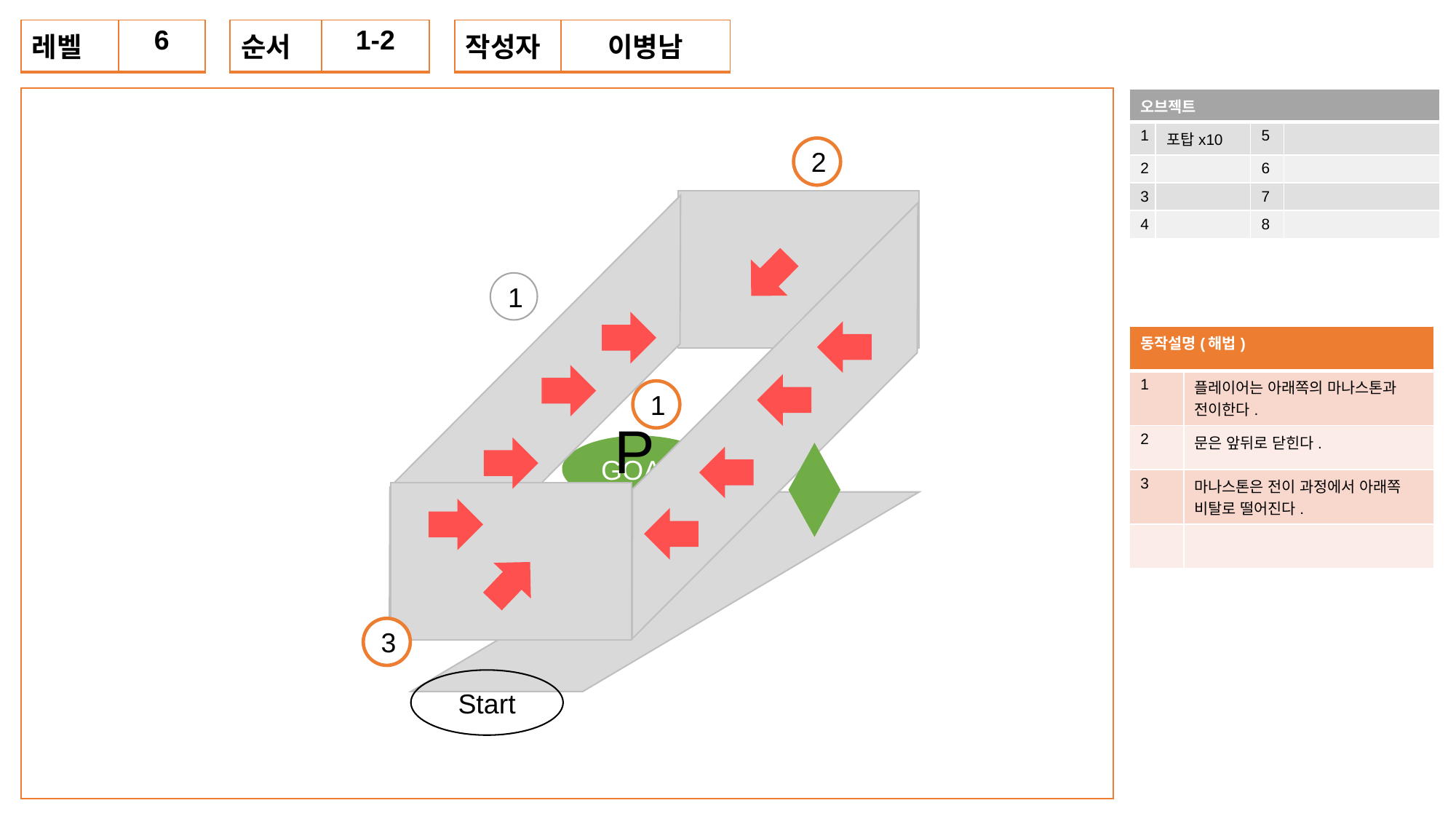

| 레벨 | 6 |
| --- | --- |
| 순서 | 1-2 |
| --- | --- |
| 작성자 | 이병남 |
| --- | --- |

| 오브젝트 |  |  |  |
| --- | --- | --- | --- |
| 1 | 포탑x10 | 5 |  |
| 2 |  | 6 |  |
| 3 |  | 7 |  |
| 4 |  | 8 |  |
2

1

| 동작설명(해법) |  |
| --- | --- |
| 1 | 플레이어는 아래쪽의 마나스톤과 전이한다. |
| 2 | 문은 앞뒤로 닫힌다. |
| 3 | 마나스톤은 전이 과정에서 아래쪽 비탈로 떨어진다. |
|  |  |

1
P
GOAL

3
Start